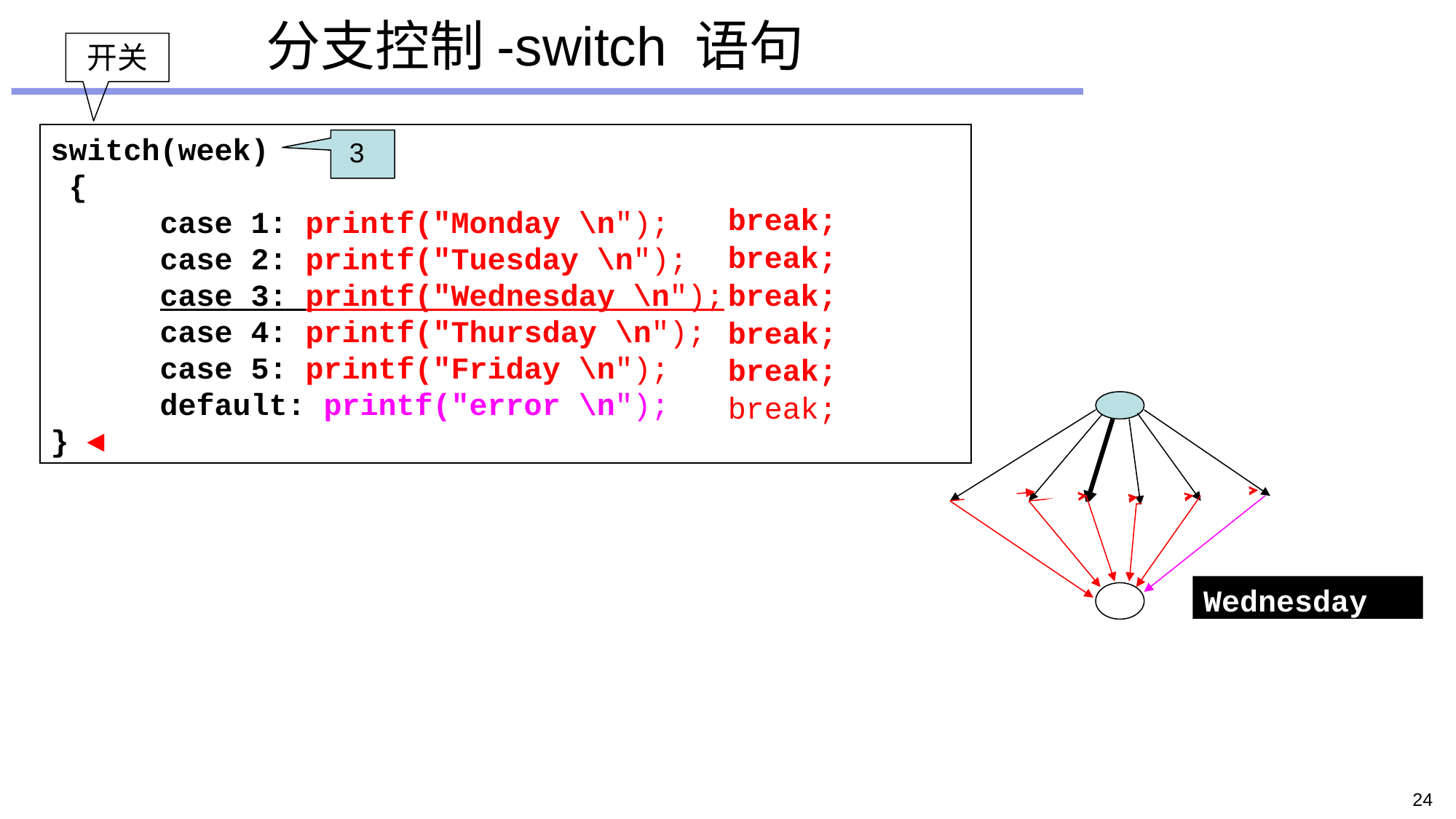

分支控制-switch 语句
开关
switch(week)
 {
	case 1: printf("Monday \n");
	case 2: printf("Tuesday \n");
	case 3: printf("Wednesday \n");
	case 4: printf("Thursday \n");
	case 5: printf("Friday \n");
	default: printf("error \n");
} ◄
 3
 break;
 break;
 break;
 break;
 break;
 break;

Wednesday Thursday
Friday
error

24